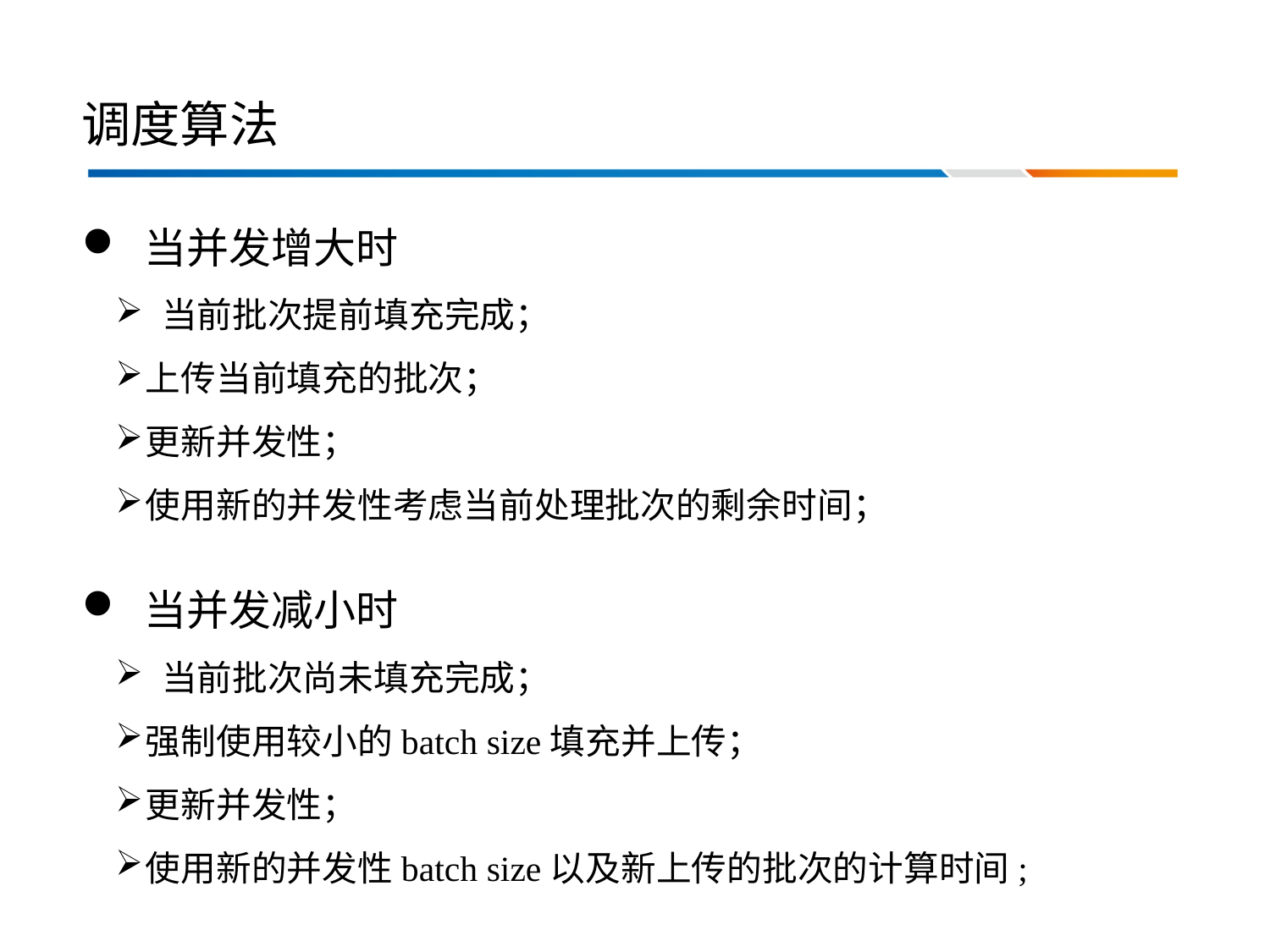

# 调度算法
 当并发增大时
 当前批次提前填充完成；
上传当前填充的批次；
更新并发性；
使用新的并发性考虑当前处理批次的剩余时间；
 当并发减小时
 当前批次尚未填充完成；
强制使用较小的batch size填充并上传；
更新并发性；
使用新的并发性batch size以及新上传的批次的计算时间;